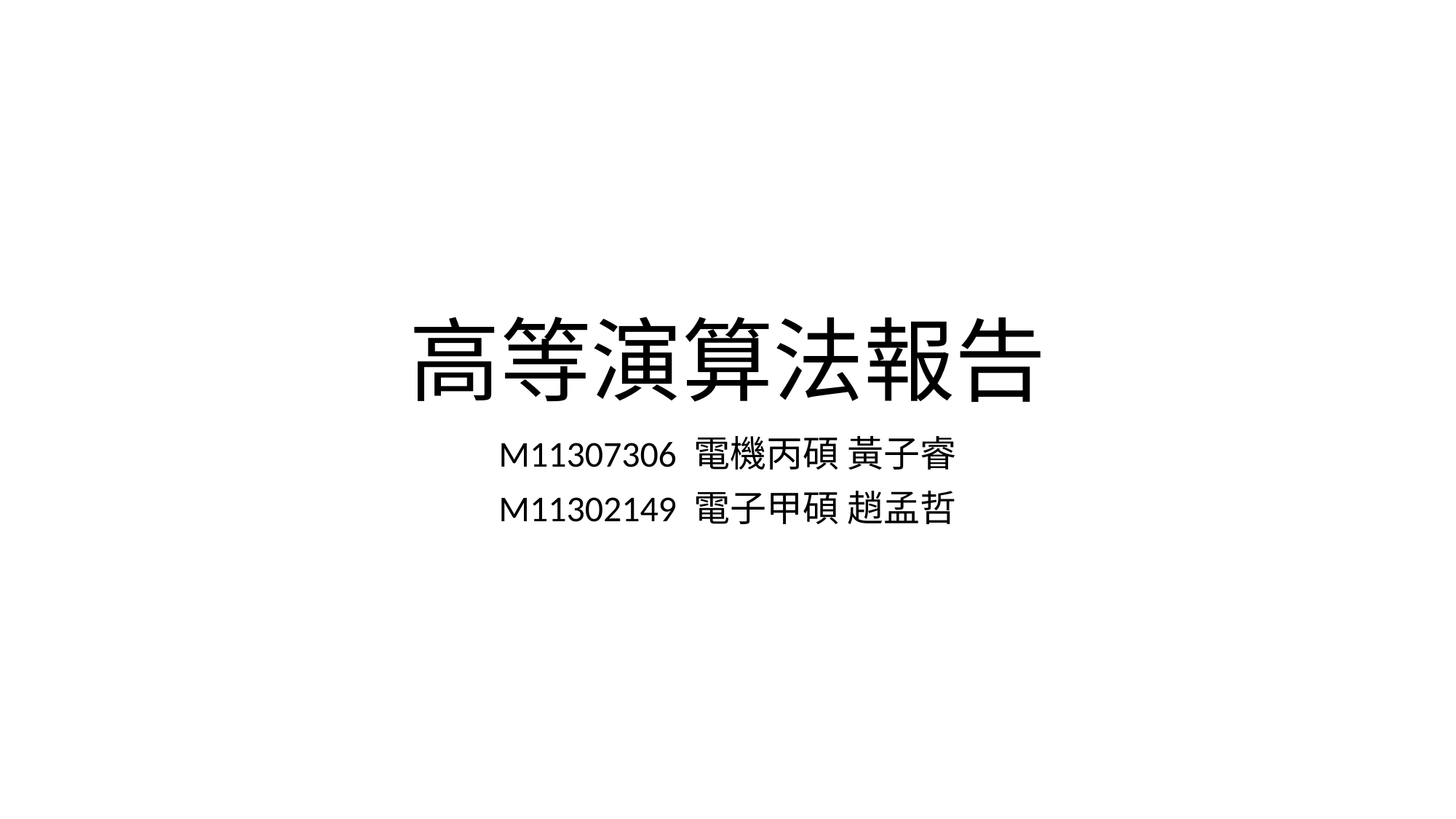

# 高等演算法報告
M11307306 電機丙碩 黃子睿
M11302149 電子甲碩 趙孟哲